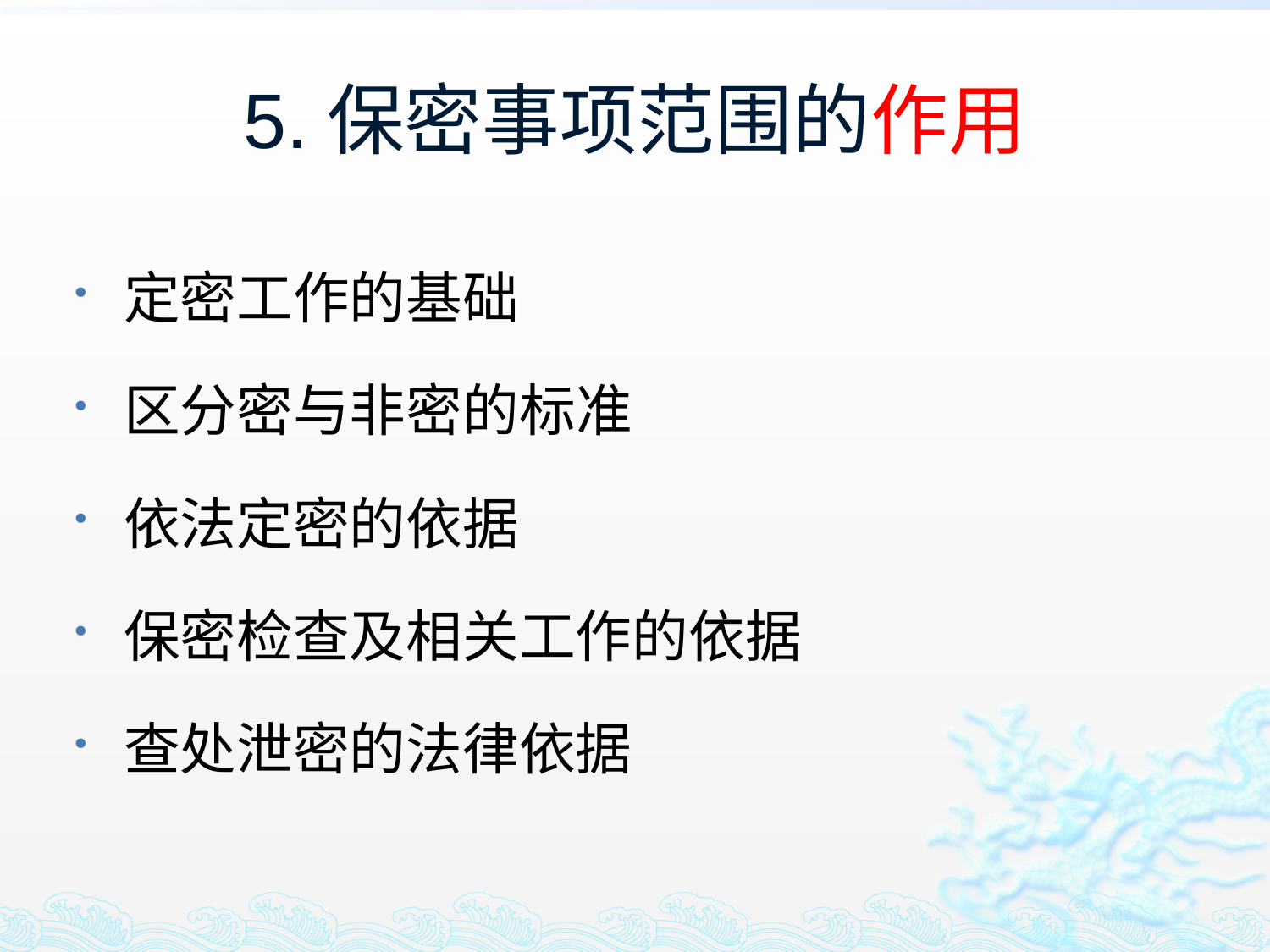

# 5.保密事项范围的作用
定密工作的基础
区分密与非密的标准
依法定密的依据
保密检查及相关工作的依据
查处泄密的法律依据